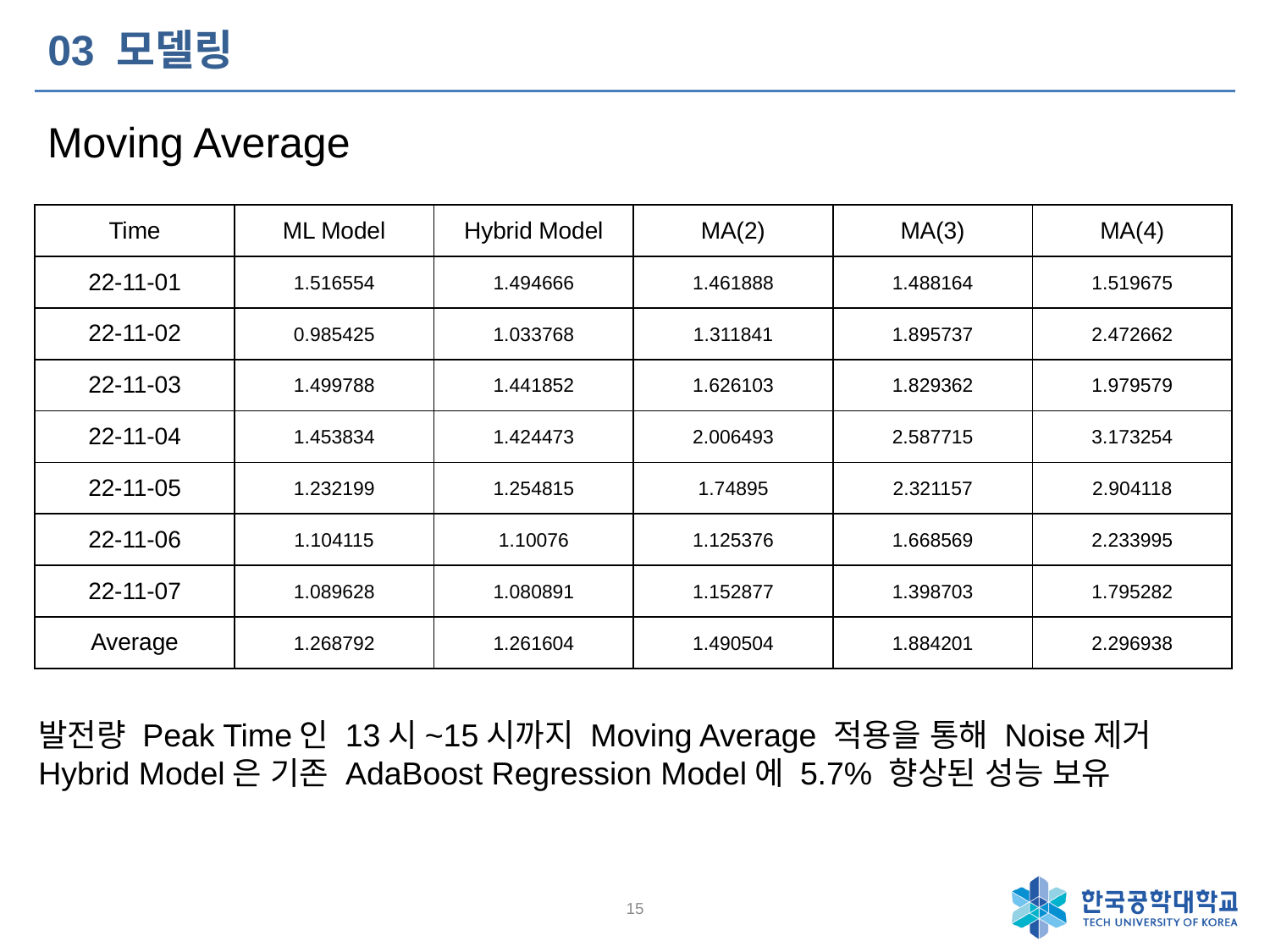

# 03 모델링
Moving Average
| Time | ML Model | Hybrid Model | MA(2) | MA(3) | MA(4) |
| --- | --- | --- | --- | --- | --- |
| 22-11-01 | 1.516554 | 1.494666 | 1.461888 | 1.488164 | 1.519675 |
| 22-11-02 | 0.985425 | 1.033768 | 1.311841 | 1.895737 | 2.472662 |
| 22-11-03 | 1.499788 | 1.441852 | 1.626103 | 1.829362 | 1.979579 |
| 22-11-04 | 1.453834 | 1.424473 | 2.006493 | 2.587715 | 3.173254 |
| 22-11-05 | 1.232199 | 1.254815 | 1.74895 | 2.321157 | 2.904118 |
| 22-11-06 | 1.104115 | 1.10076 | 1.125376 | 1.668569 | 2.233995 |
| 22-11-07 | 1.089628 | 1.080891 | 1.152877 | 1.398703 | 1.795282 |
| Average | 1.268792 | 1.261604 | 1.490504 | 1.884201 | 2.296938 |
발전량 Peak Time인 13시~15시까지 Moving Average 적용을 통해 Noise제거
Hybrid Model은 기존 AdaBoost Regression Model에 5.7% 향상된 성능 보유
15